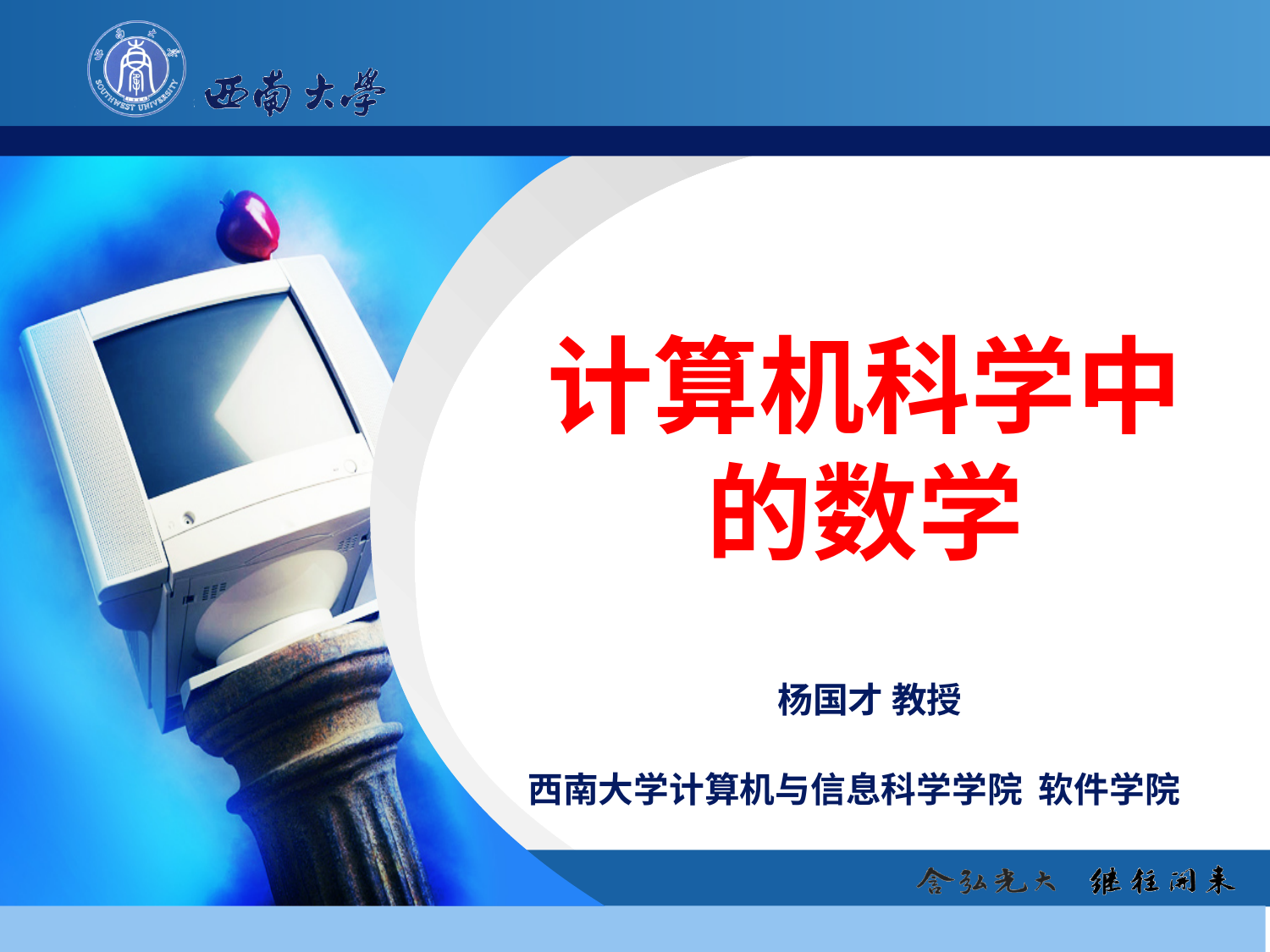

# 计算机科学中的数学
杨国才 教授

西南大学计算机与信息科学学院  软件学院